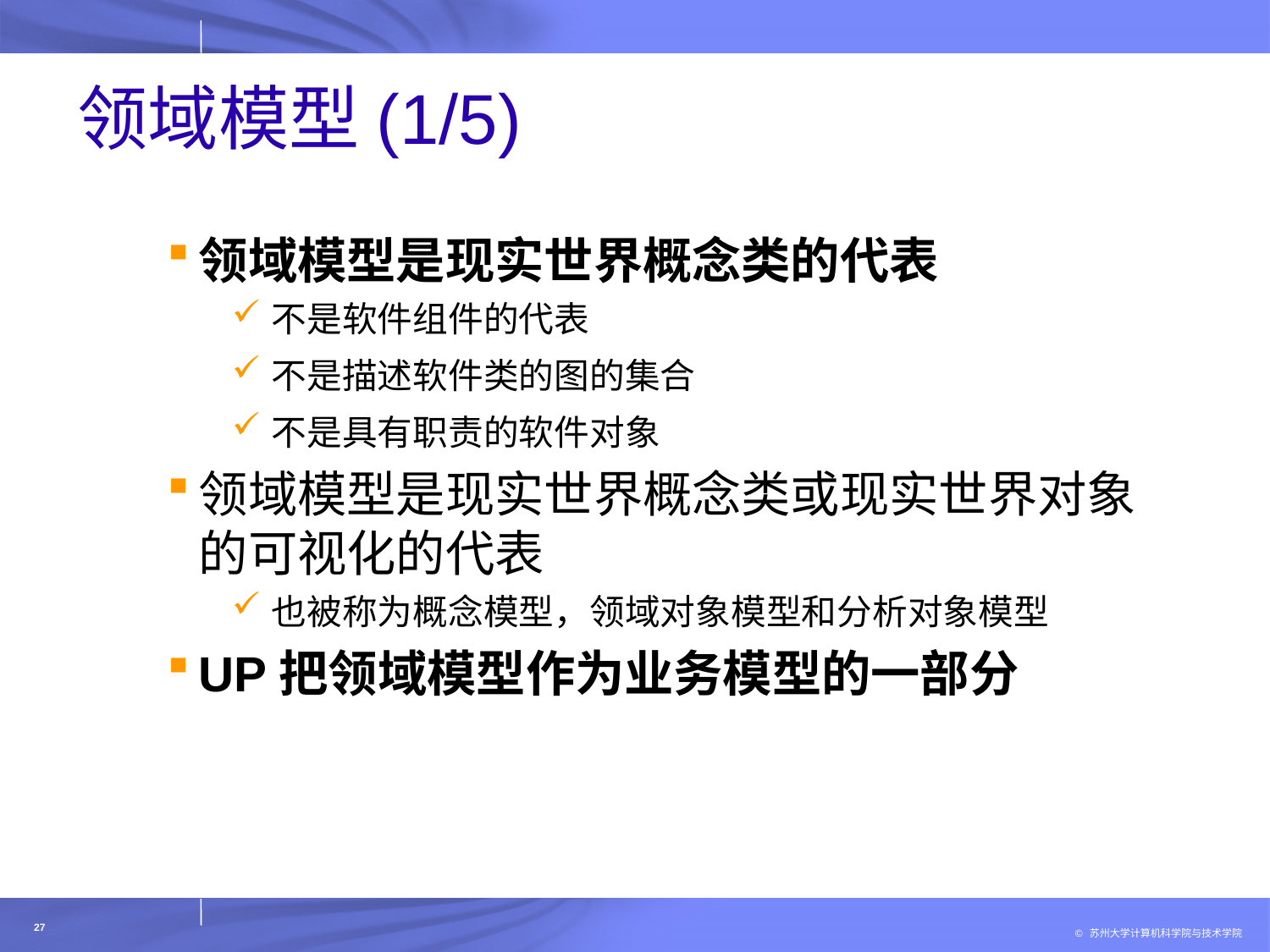

# 领域模型(1/5)
领域模型是现实世界概念类的代表
不是软件组件的代表
不是描述软件类的图的集合
不是具有职责的软件对象
领域模型是现实世界概念类或现实世界对象的可视化的代表
也被称为概念模型，领域对象模型和分析对象模型
UP把领域模型作为业务模型的一部分
27